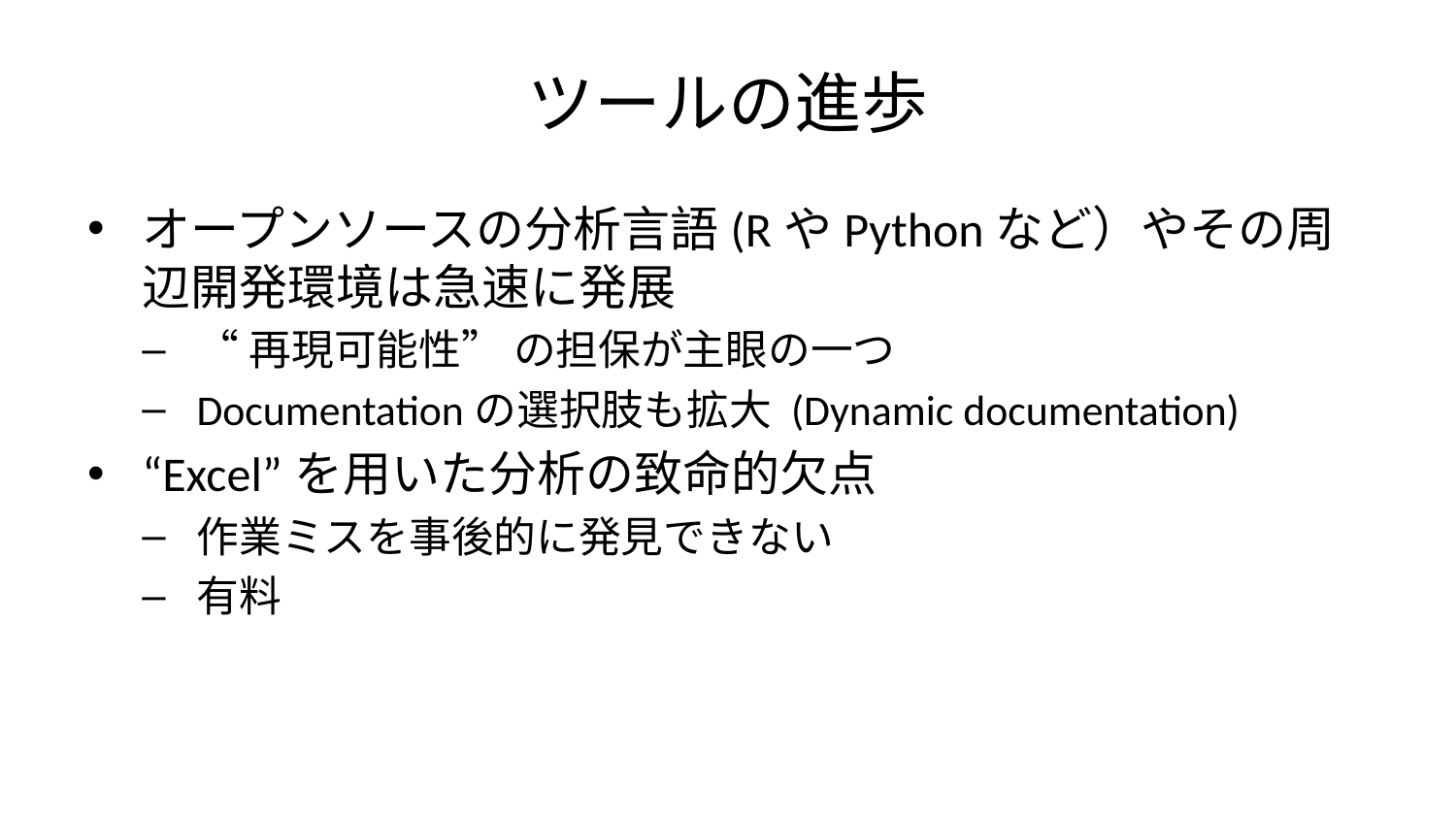

# ツールの進歩
オープンソースの分析言語(RやPythonなど）やその周辺開発環境は急速に発展
“再現可能性” の担保が主眼の一つ
Documentationの選択肢も拡大 (Dynamic documentation)
“Excel”を用いた分析の致命的欠点
作業ミスを事後的に発見できない
有料